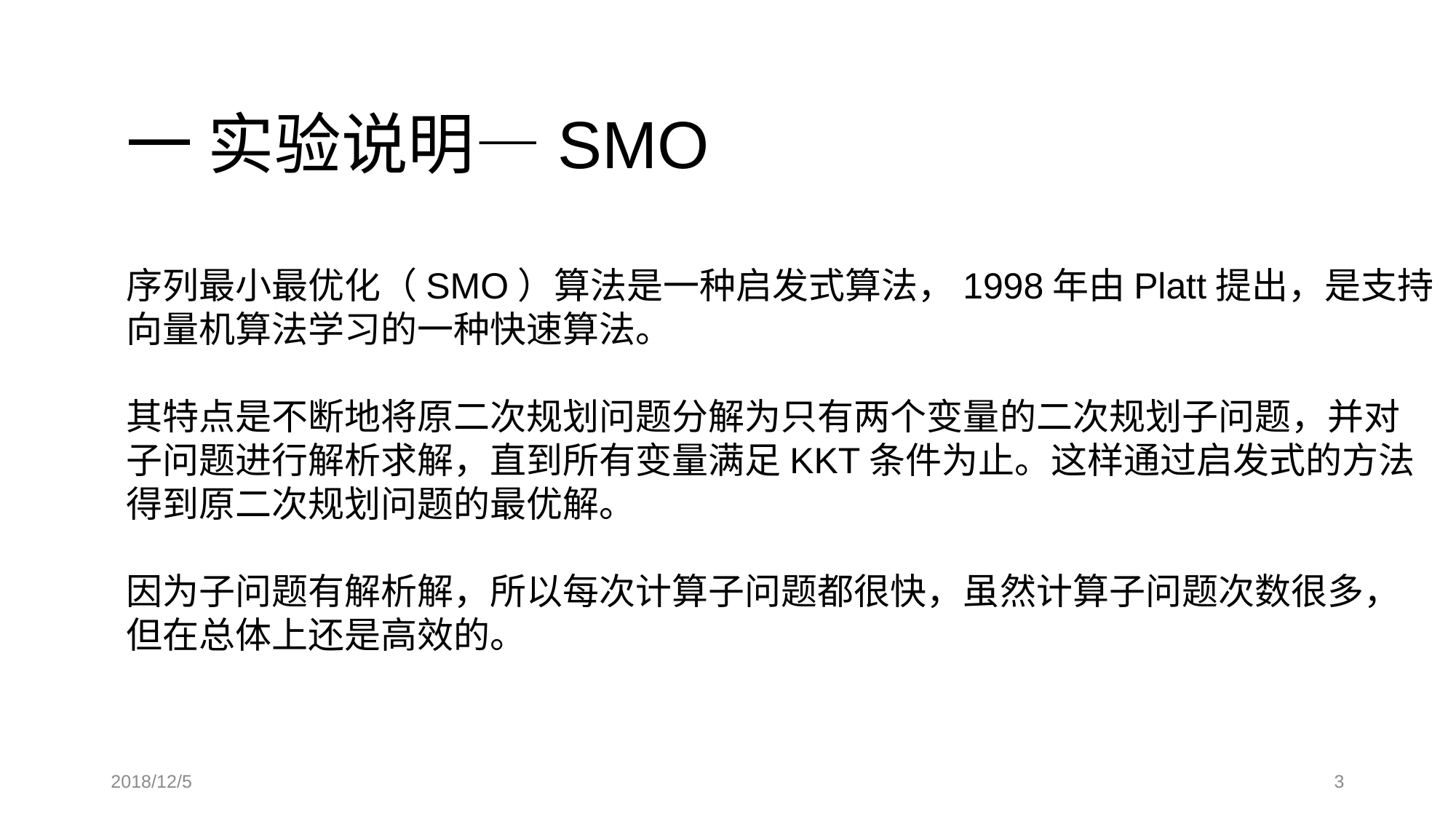

一 实验说明—SMO

序列最小最优化（SMO）算法是一种启发式算法，1998年由Platt提出，是支持向量机算法学习的一种快速算法。

其特点是不断地将原二次规划问题分解为只有两个变量的二次规划子问题，并对子问题进行解析求解，直到所有变量满足KKT条件为止。这样通过启发式的方法得到原二次规划问题的最优解。

因为子问题有解析解，所以每次计算子问题都很快，虽然计算子问题次数很多，但在总体上还是高效的。

2018/12/5
3